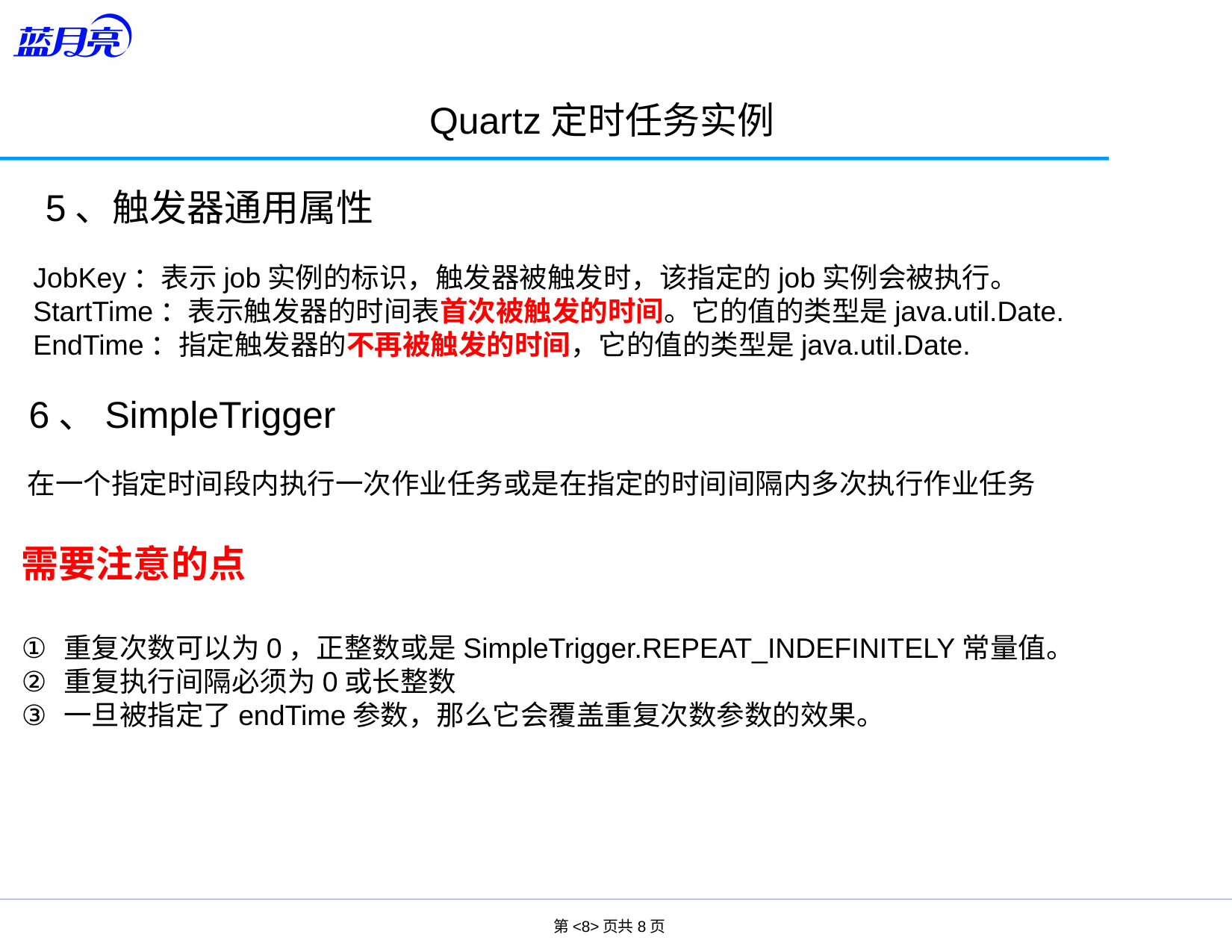

Quartz定时任务实例
5、触发器通用属性
JobKey：表示job实例的标识，触发器被触发时，该指定的job实例会被执行。
StartTime：表示触发器的时间表首次被触发的时间。它的值的类型是java.util.Date.
EndTime：指定触发器的不再被触发的时间，它的值的类型是java.util.Date.
6、SimpleTrigger
在一个指定时间段内执行一次作业任务或是在指定的时间间隔内多次执行作业任务
需要注意的点

重复次数可以为0，正整数或是SimpleTrigger.REPEAT_INDEFINITELY常量值。
重复执行间隔必须为0或长整数
一旦被指定了endTime参数，那么它会覆盖重复次数参数的效果。

第<8>页共8页